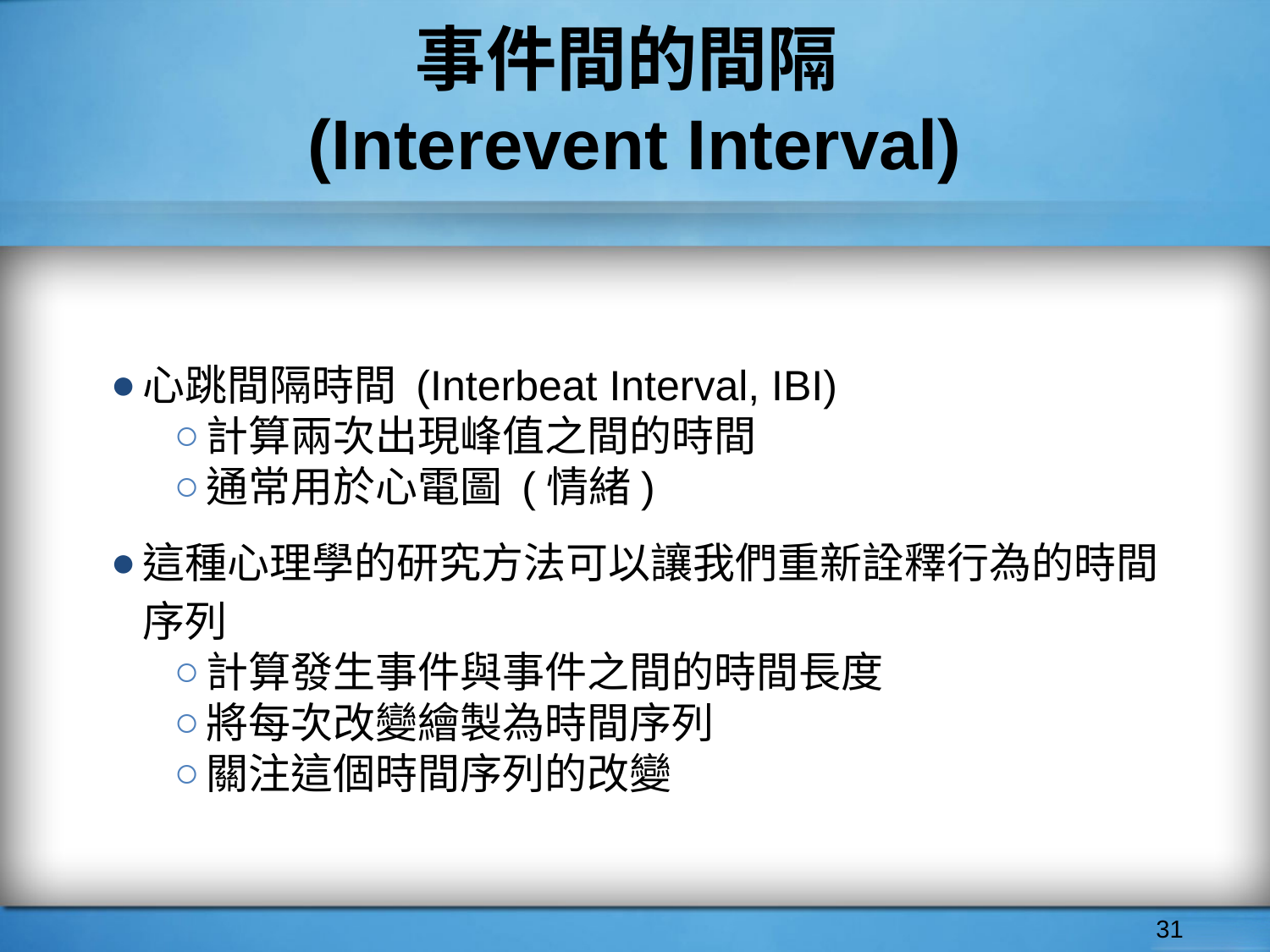

# 事件間的間隔
(Interevent Interval)
心跳間隔時間 (Interbeat Interval, IBI)
計算兩次出現峰值之間的時間
通常用於心電圖 (情緒)
這種心理學的研究方法可以讓我們重新詮釋行為的時間序列
計算發生事件與事件之間的時間長度
將每次改變繪製為時間序列
關注這個時間序列的改變
31